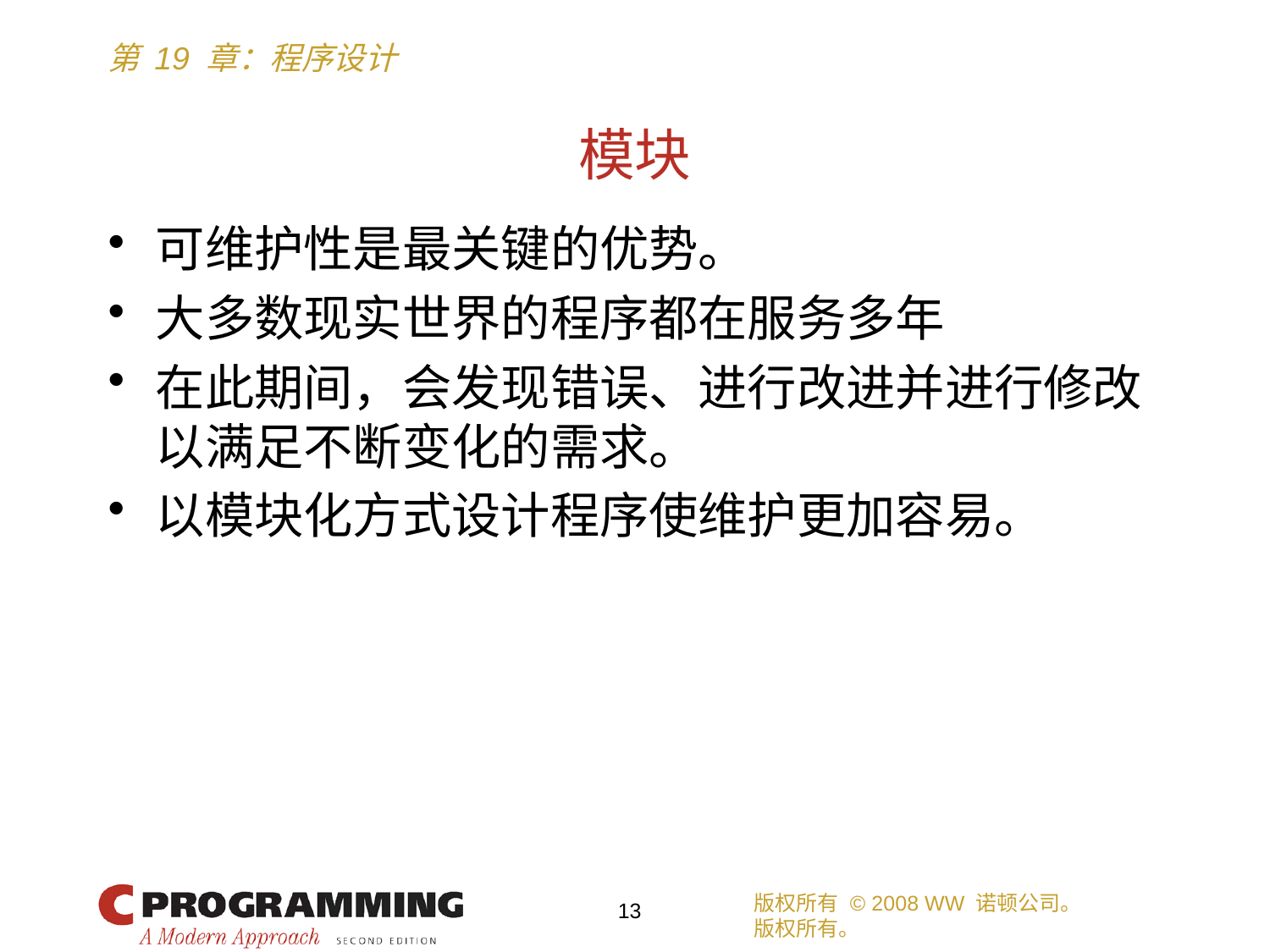

# 模块
可维护性是最关键的优势。
大多数现实世界的程序都在服务多年
在此期间，会发现错误、进行改进并进行修改以满足不断变化的需求。
以模块化方式设计程序使维护更加容易。
版权所有 © 2008 WW 诺顿公司。
版权所有。
13